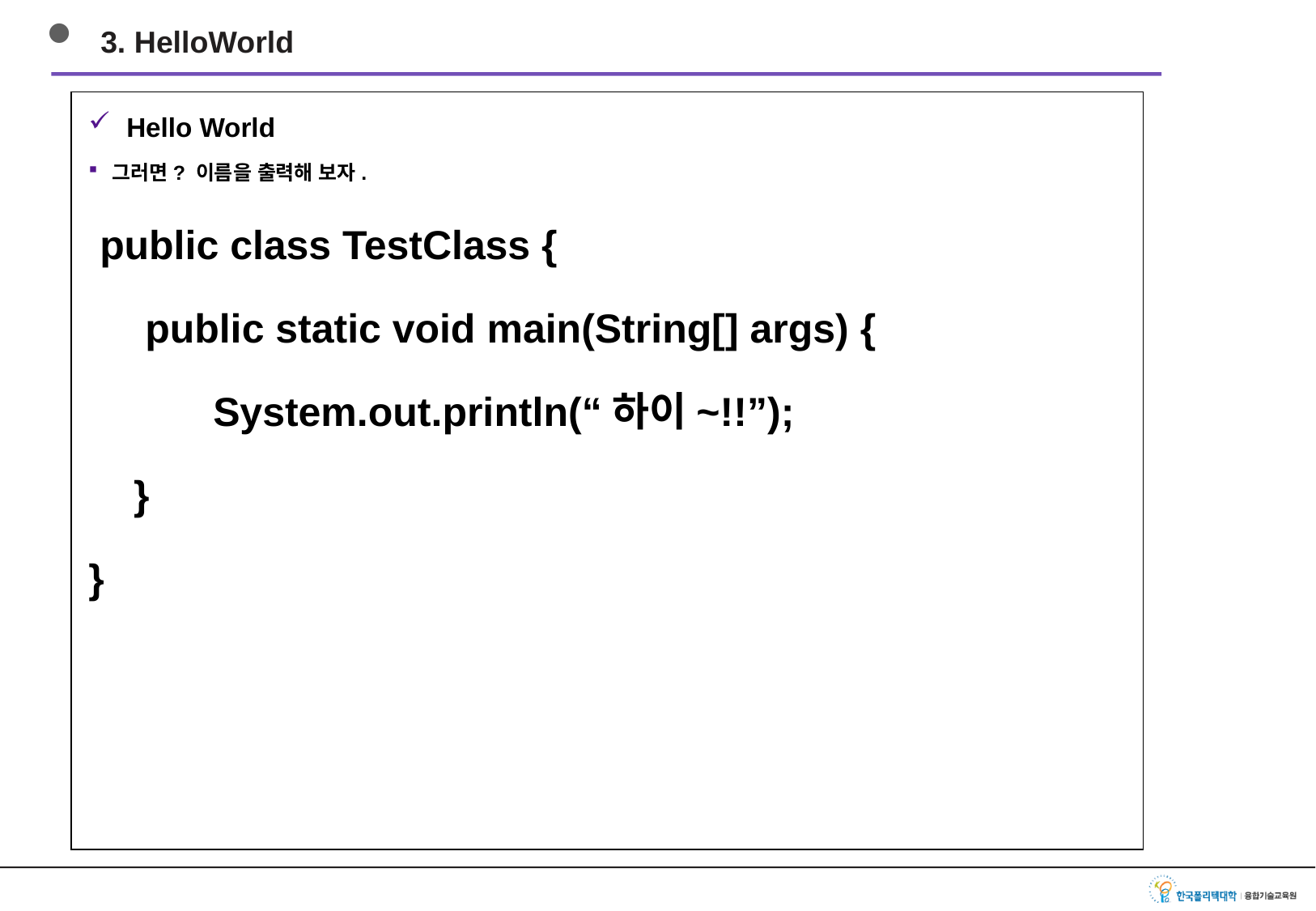

3. HelloWorld
Hello World
그러면? 이름을 출력해 보자.
 public class TestClass {
     public static void main(String[] args) {
           System.out.println(“하이~!!”);
    }
}